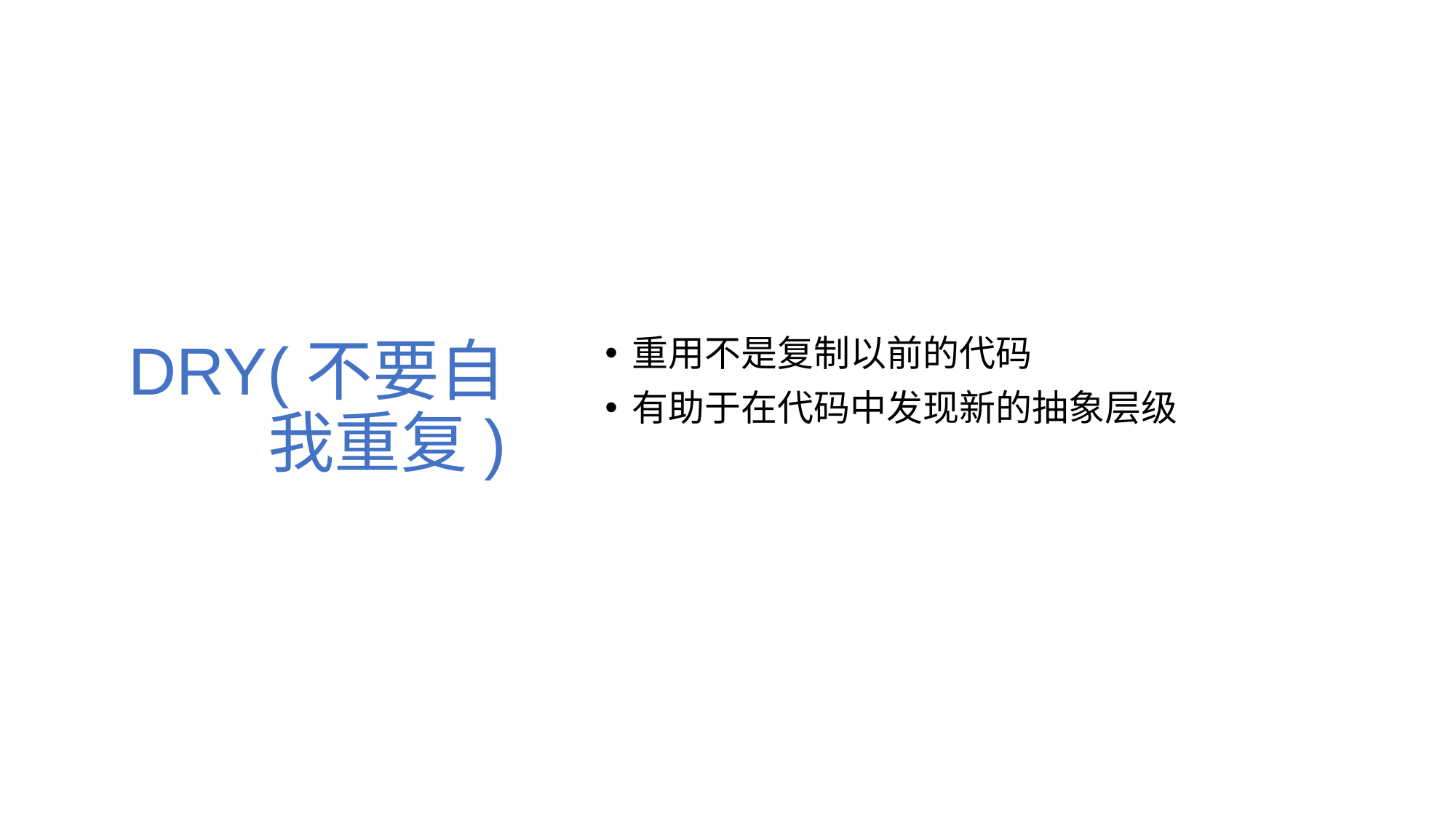

# DRY(不要自我重复)
重用不是复制以前的代码
有助于在代码中发现新的抽象层级